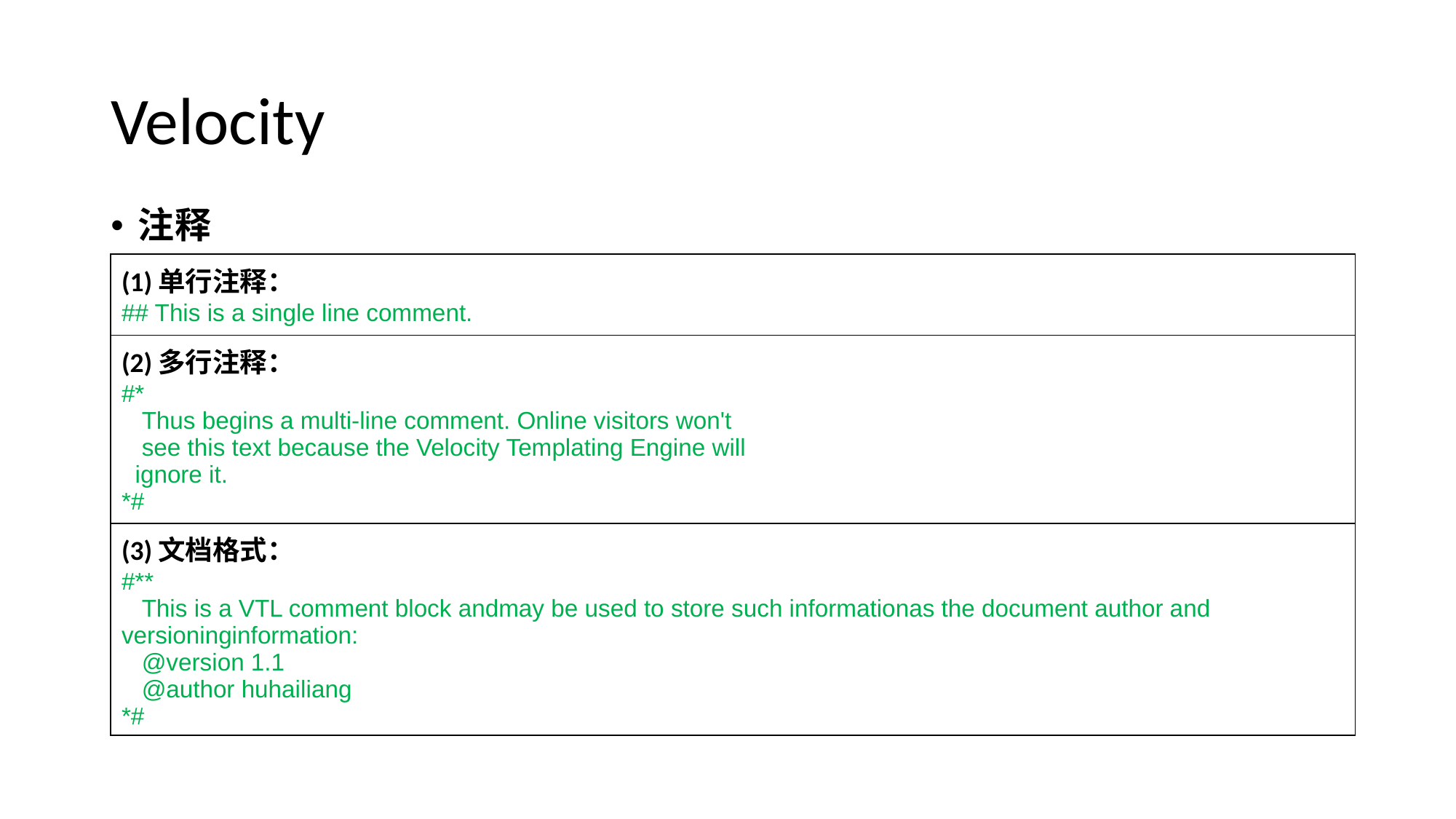

# Velocity
注释

| (1)单行注释： ## This is a single line comment. |
| --- |
| (2)多行注释： #\*    Thus begins a multi-line comment. Online visitors won't    see this text because the Velocity Templating Engine will   ignore it. \*# |
| (3)文档格式： #\*\*    This is a VTL comment block andmay be used to store such informationas the document author and versioninginformation:    @version 1.1    @author huhailiang \*# |